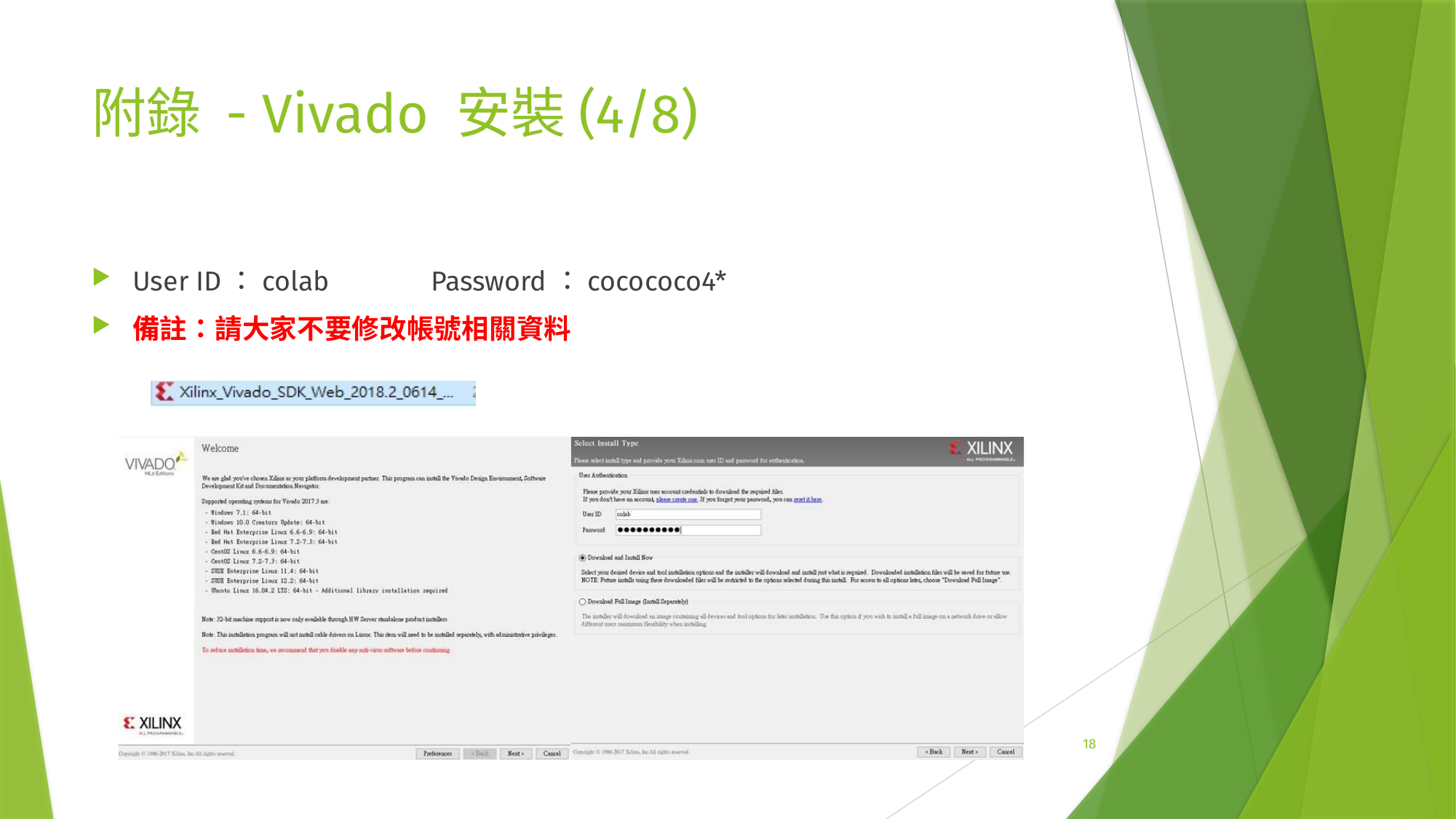

# 附錄 - Vivado 安裝(4/8)
User ID：colab              Password：cocococo4*
備註：請大家不要修改帳號相關資料

18